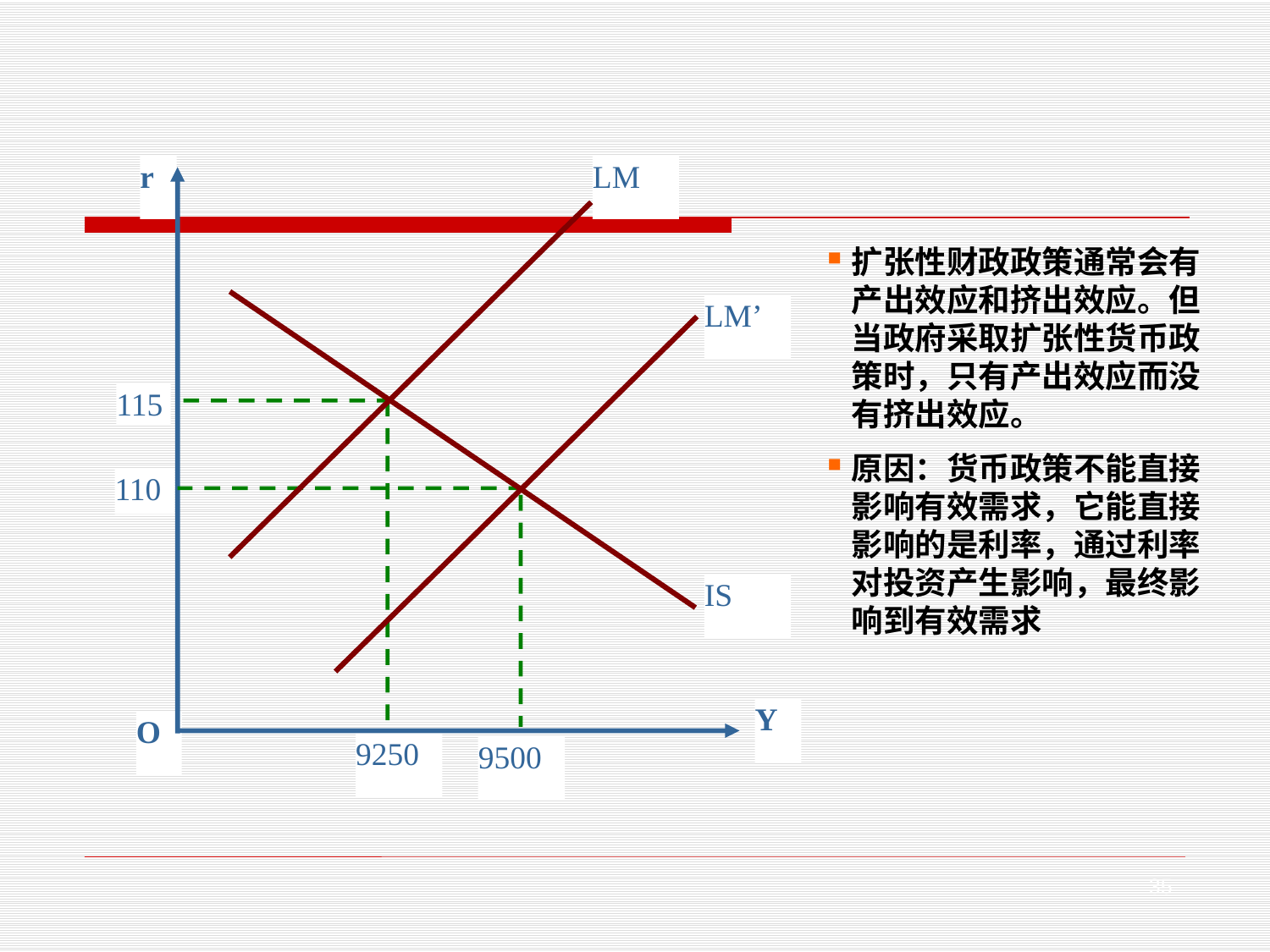

r
LM

LM’

115

110

IS
Y
O

9250
9500
扩张性财政政策通常会有产出效应和挤出效应。但当政府采取扩张性货币政策时，只有产出效应而没有挤出效应。
原因：货币政策不能直接影响有效需求，它能直接影响的是利率，通过利率对投资产生影响，最终影响到有效需求
35